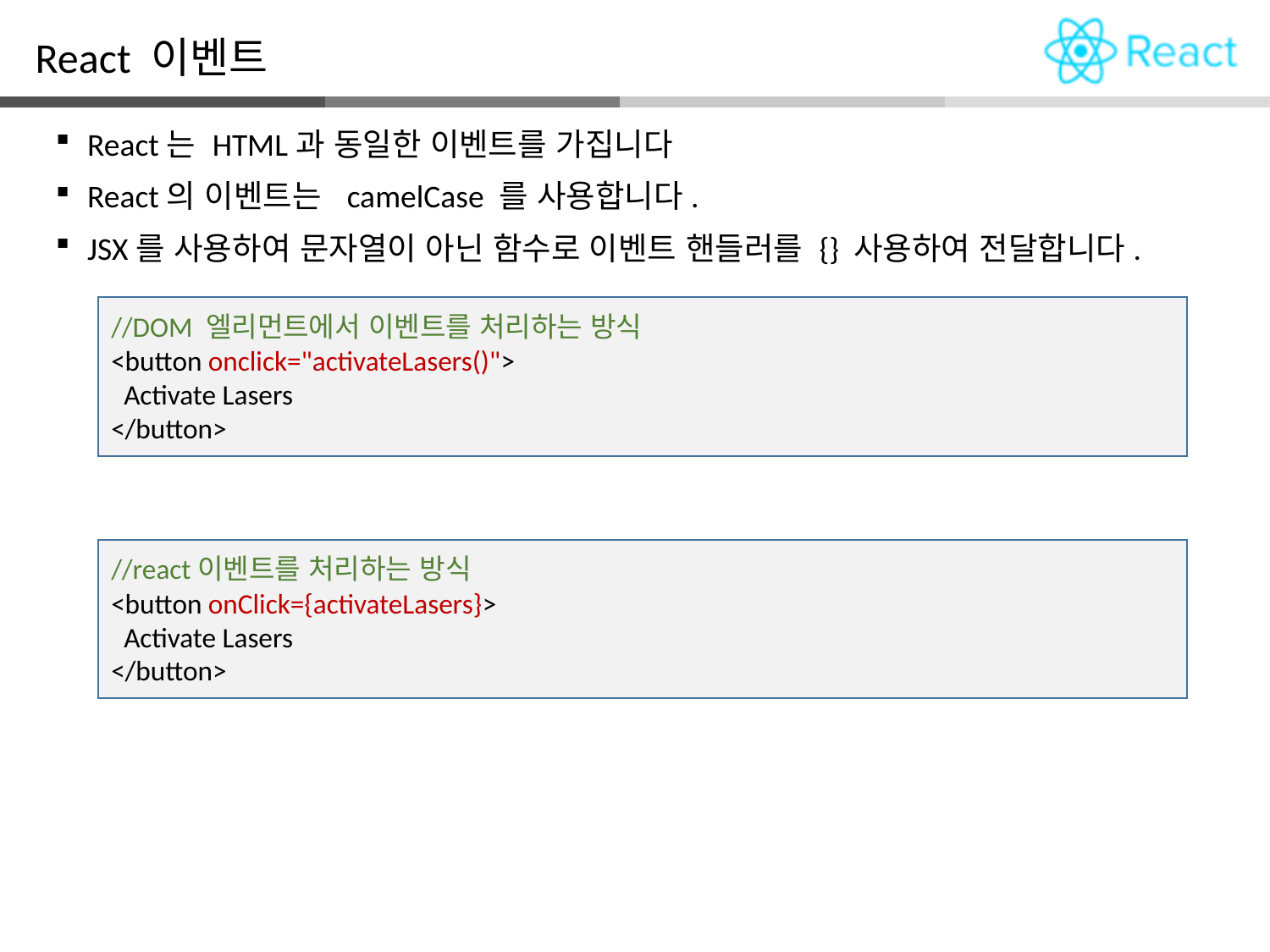

React 이벤트
React는 HTML과 동일한 이벤트를 가집니다
React의 이벤트는  camelCase 를 사용합니다.
JSX를 사용하여 문자열이 아닌 함수로 이벤트 핸들러를 {} 사용하여 전달합니다.

//DOM 엘리먼트에서 이벤트를 처리하는 방식
<button onclick="activateLasers()">
  Activate Lasers
</button>

//react이벤트를 처리하는 방식
<button onClick={activateLasers}>
  Activate Lasers
</button>